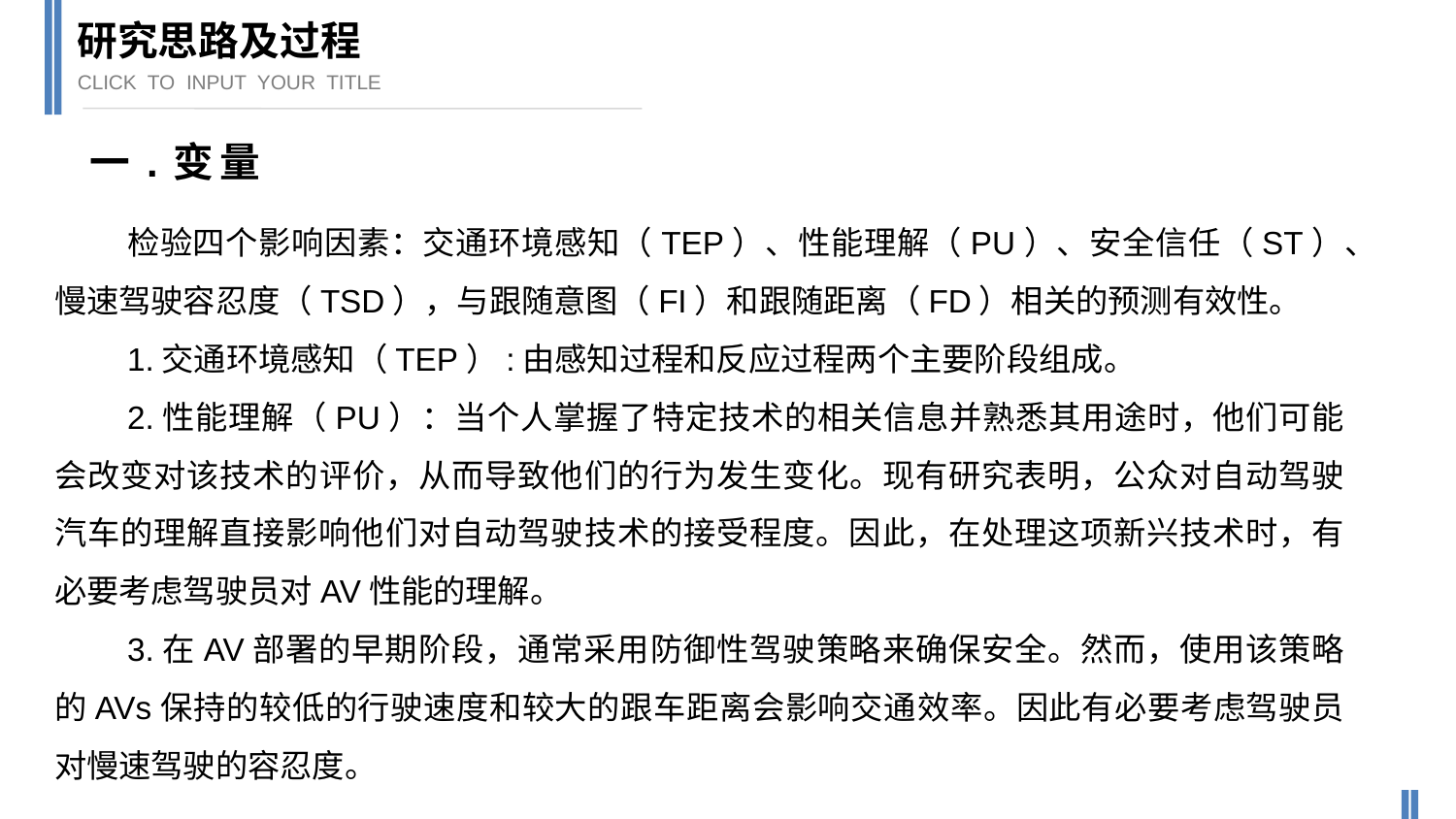

研究思路及过程
CLICK  TO  INPUT  YOUR  TITLE
一.变量
检验四个影响因素：交通环境感知（TEP）、性能理解（PU）、安全信任（ST）、慢速驾驶容忍度（TSD），与跟随意图（FI）和跟随距离（FD）相关的预测有效性。
1.交通环境感知（TEP）:由感知过程和反应过程两个主要阶段组成。
2.性能理解（PU）：当个人掌握了特定技术的相关信息并熟悉其用途时，他们可能会改变对该技术的评价，从而导致他们的行为发生变化。现有研究表明，公众对自动驾驶汽车的理解直接影响他们对自动驾驶技术的接受程度。因此，在处理这项新兴技术时，有必要考虑驾驶员对AV性能的理解。
3.在AV部署的早期阶段，通常采用防御性驾驶策略来确保安全。然而，使用该策略的AVs保持的较低的行驶速度和较大的跟车距离会影响交通效率。因此有必要考虑驾驶员对慢速驾驶的容忍度。